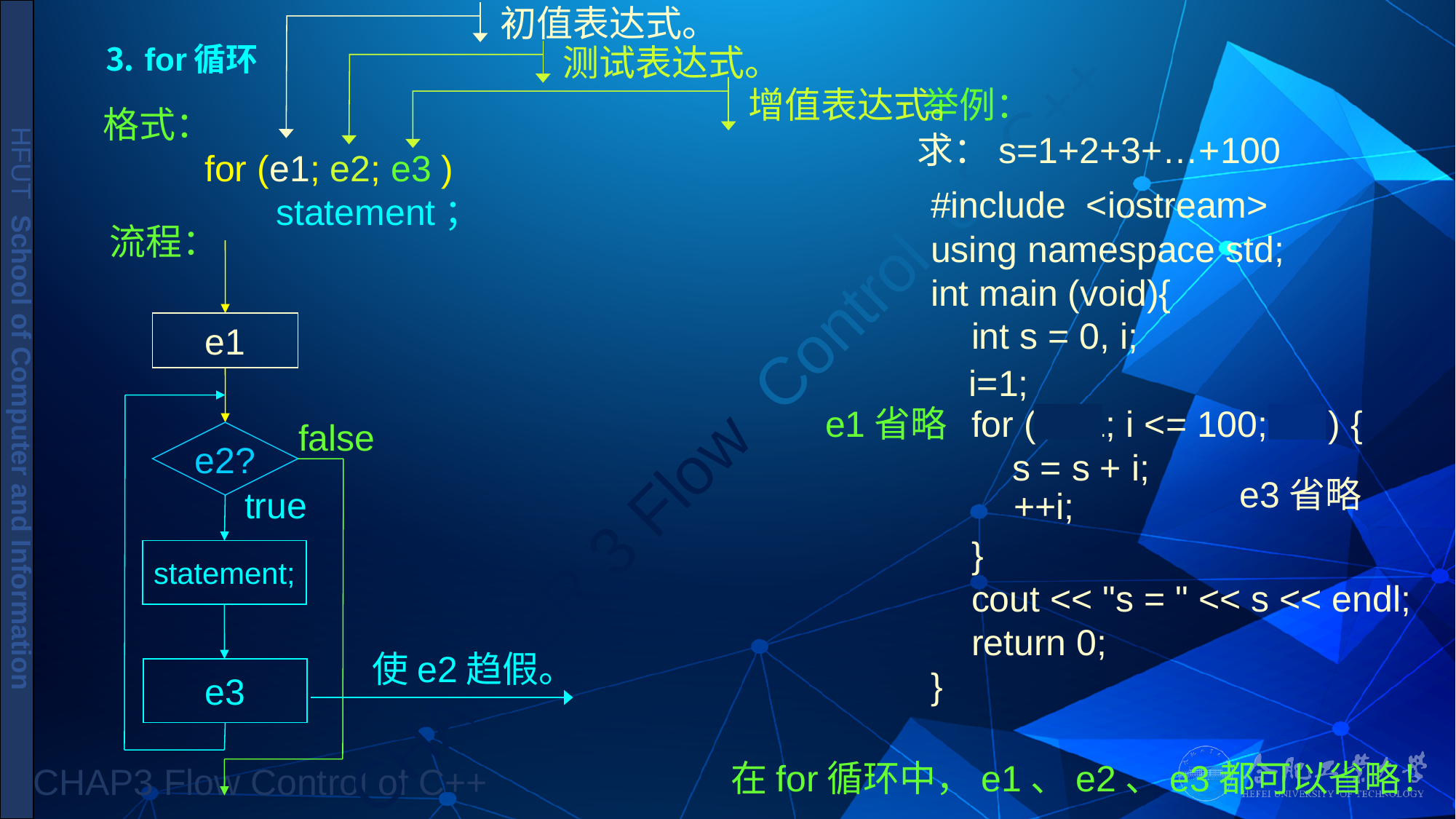

初值表达式。
# ⒊ for循环
测试表达式。
举例：
增值表达式。
格式：
          for (e1; e2; e3 )
                 statement；
求：s=1+2+3+…+100
#include  <iostream>
using namespace std;
int main (void){
    int s = 0, i;

    for (i = 1; i <= 100; ++i) {
        s = s + i;

    }
    cout << "s = " << s << endl;
    return 0;
}
流程：

e1
i=1;

e1省略

false
e2?

e3省略
true
++i;

statement;

使e2趋假。
e3

在for循环中，e1、e2、e3都可以省略！